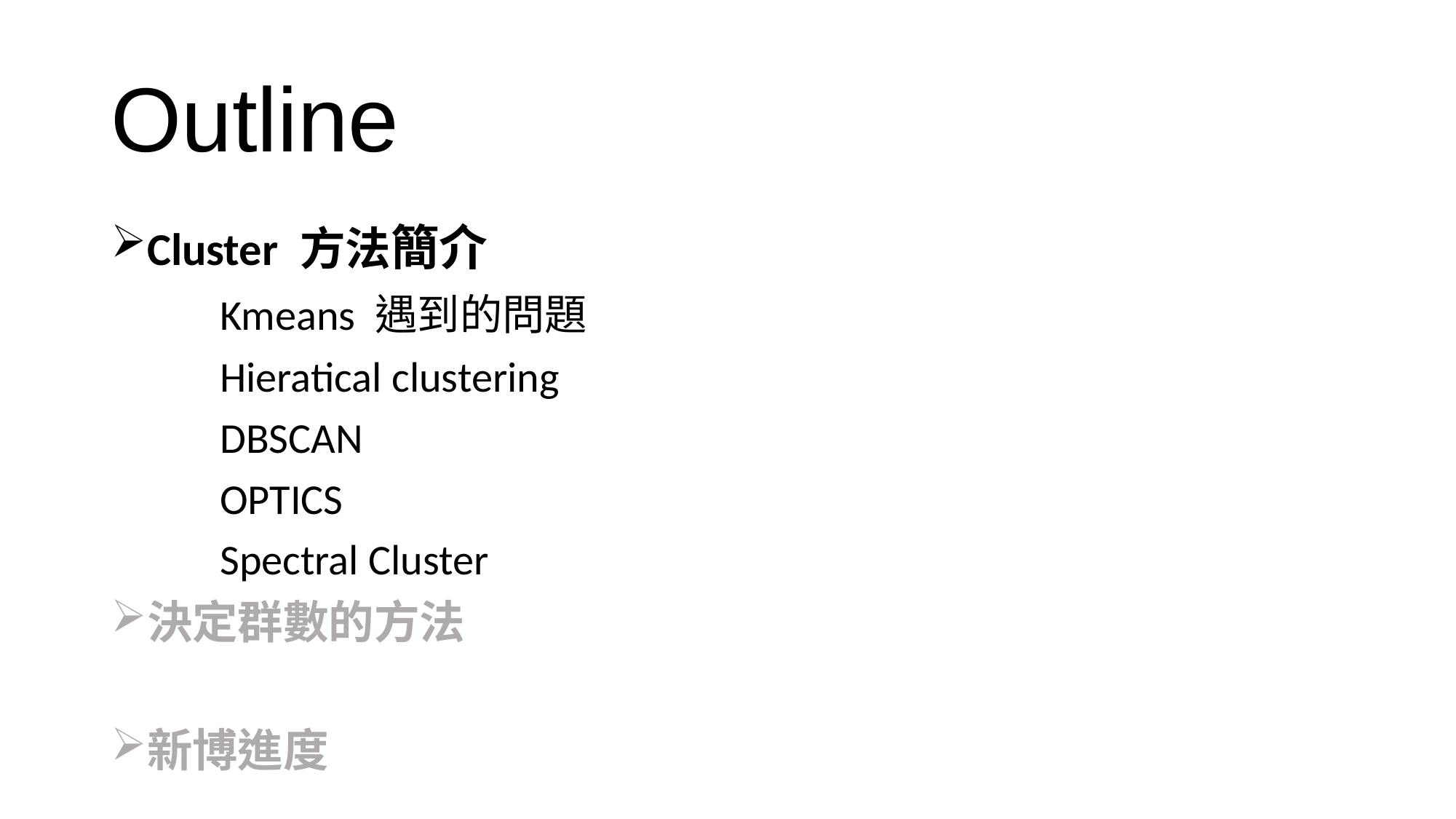

# Outline
Cluster 方法簡介
	Kmeans 遇到的問題
	Hieratical clustering
	DBSCAN
	OPTICS
	Spectral Cluster
決定群數的方法

新博進度